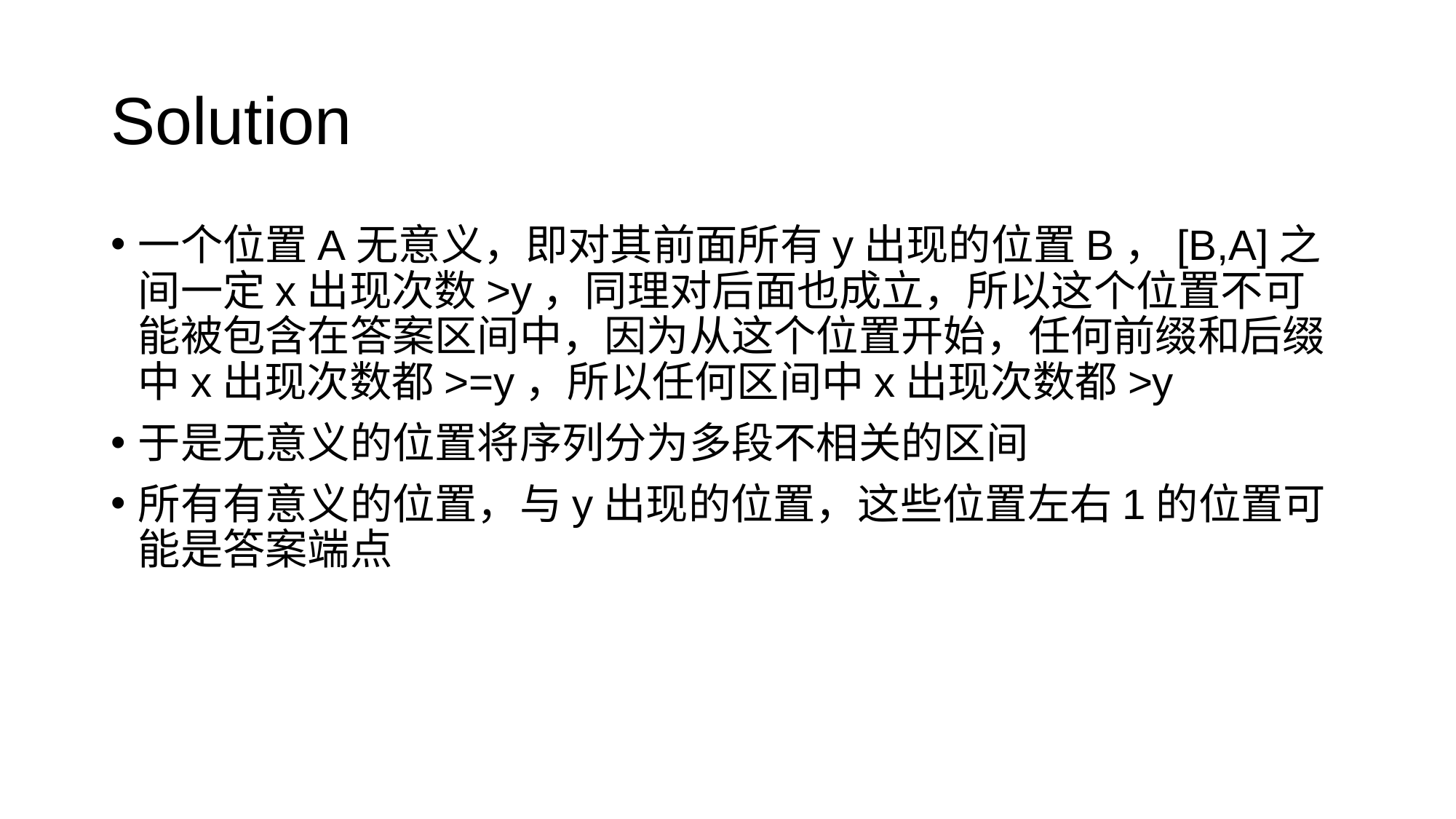

# Solution
一个位置A无意义，即对其前面所有y出现的位置B，[B,A]之间一定x出现次数>y，同理对后面也成立，所以这个位置不可能被包含在答案区间中，因为从这个位置开始，任何前缀和后缀中x出现次数都>=y，所以任何区间中x出现次数都>y
于是无意义的位置将序列分为多段不相关的区间
所有有意义的位置，与y出现的位置，这些位置左右1的位置可能是答案端点